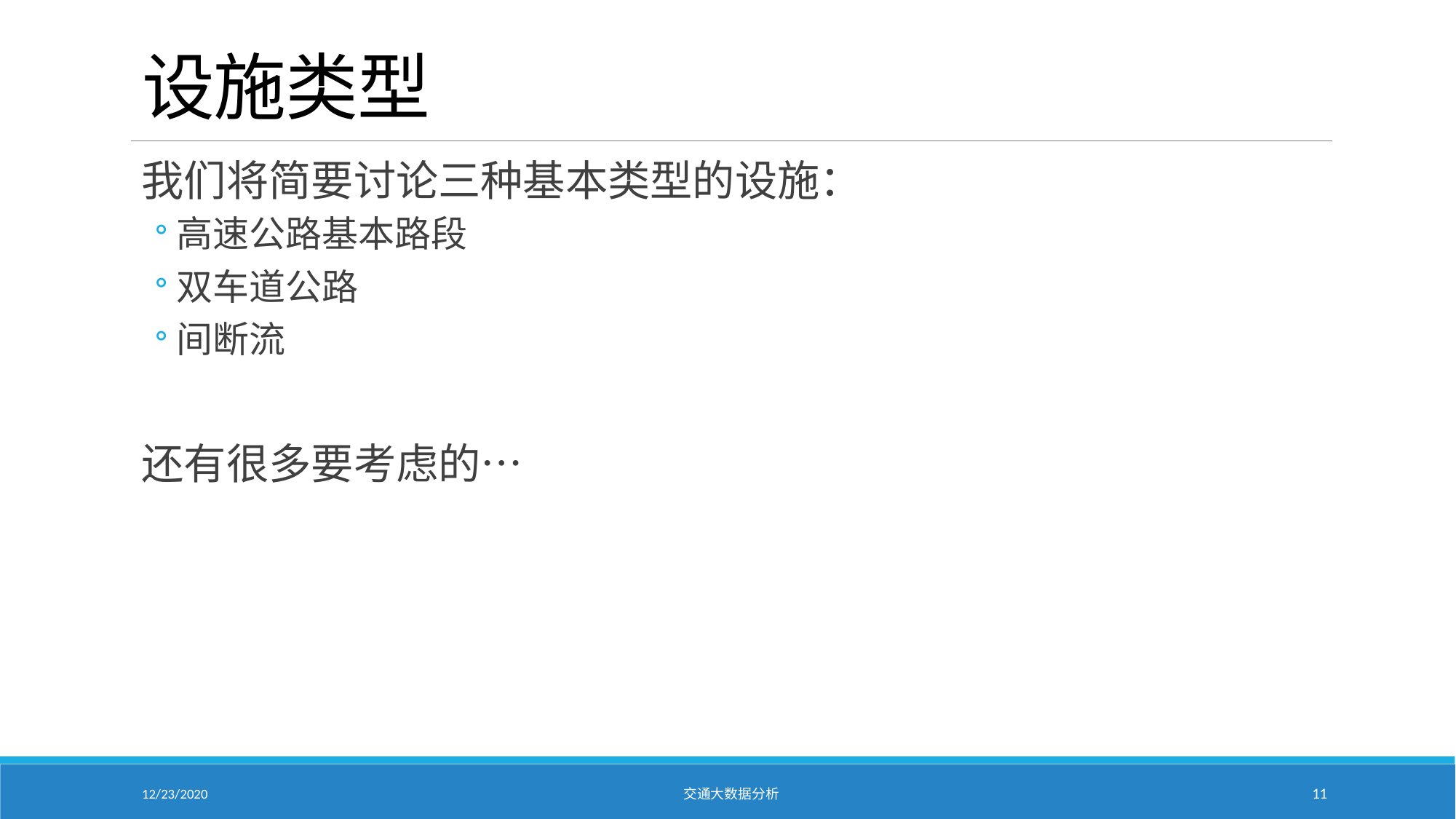

# 设施类型
我们将简要讨论三种基本类型的设施：
高速公路基本路段
双车道公路
间断流

还有很多要考虑的…
12/23/2020
交通大数据分析
11